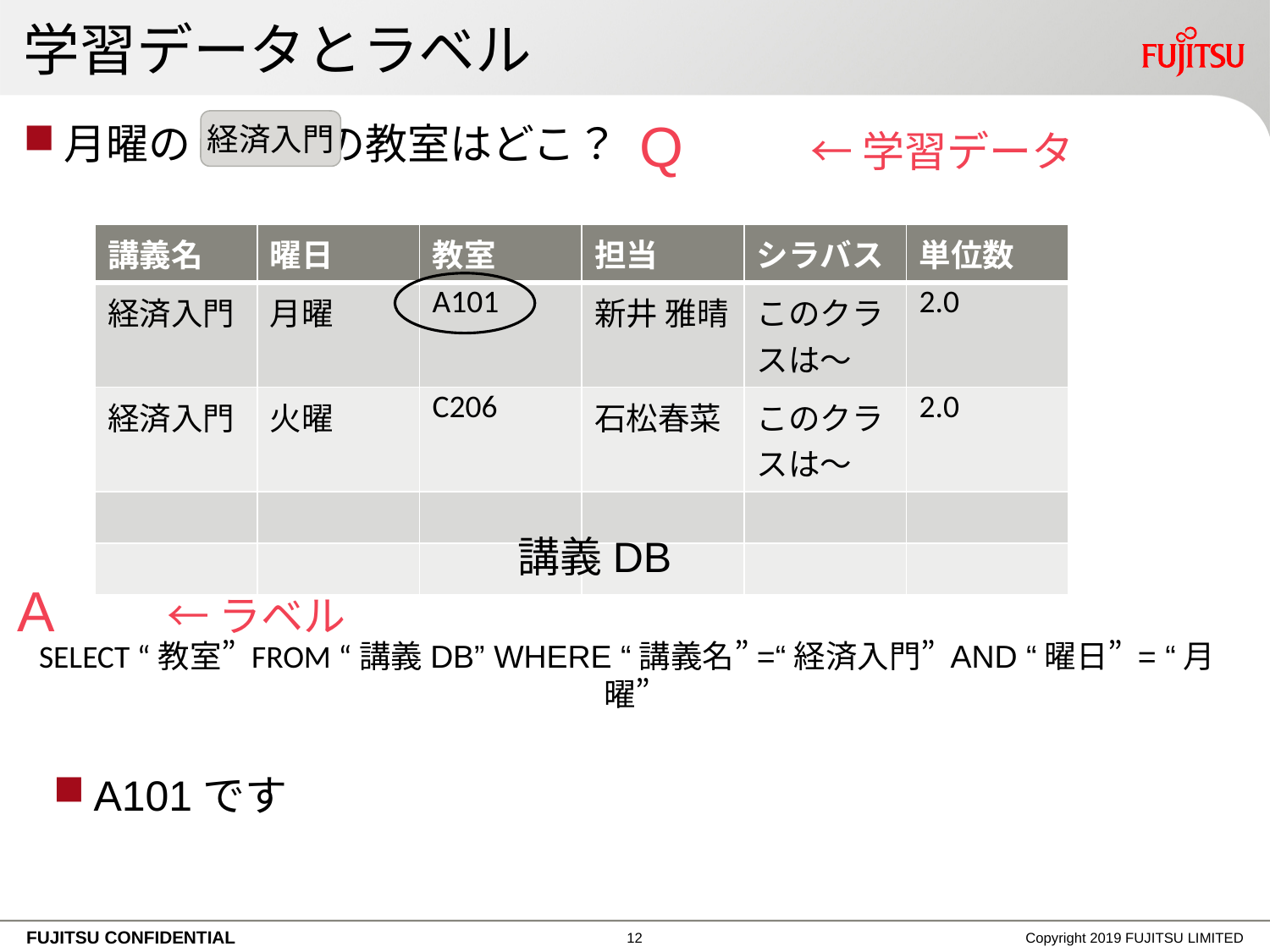

# 学習データとラベル
Q　　← 学習データ
経済入門
月曜の　　     の教室はどこ？
| 講義名 | 曜日 | 教室 | 担当 | シラバス | 単位数 |
| --- | --- | --- | --- | --- | --- |
| 経済入門 | 月曜 | A101 | 新井 雅晴 | このクラスは～ | 2.0 |
| 経済入門 | 火曜 | C206 | 石松春菜 | このクラスは～ | 2.0 |
|  |  |  |  |  |  |
|  |  |  |  |  |  |

講義DB
A 　　　← ラベル
SELECT “教室” FROM “講義DB” WHERE “講義名”=“経済入門” AND “曜日” = “月曜”
A101です
12
Copyright 2019 FUJITSU LIMITED